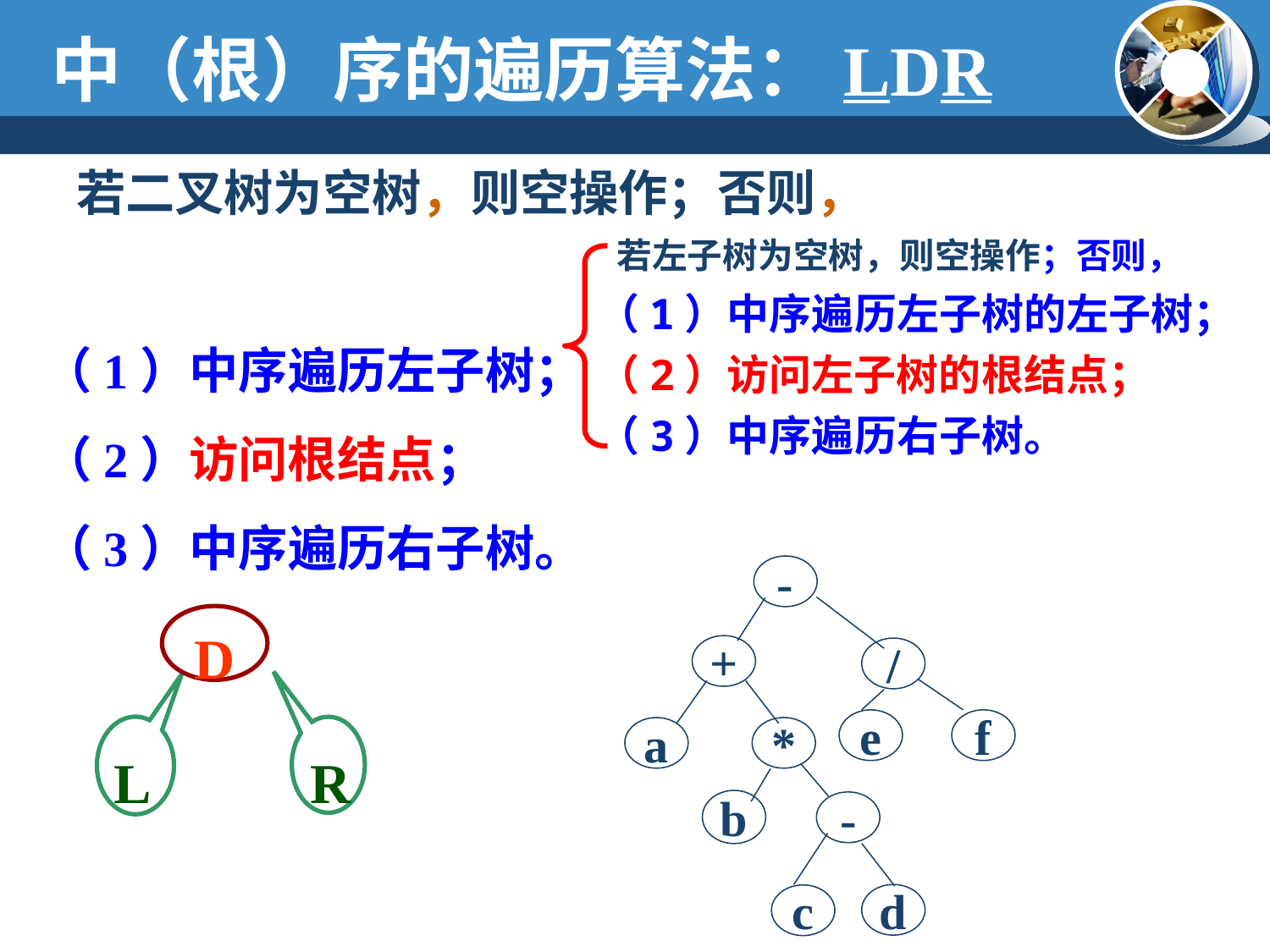

中（根）序的遍历算法：LDR
  若二叉树为空树，则空操作；否则，

（1）中序遍历左子树；
（2）访问根结点；
（3）中序遍历右子树。
 若左子树为空树，则空操作；否则，
（1）中序遍历左子树的左子树；
（2）访问左子树的根结点；
（3）中序遍历右子树。

-

+
/

e
f
a
*

b
-

d
c
D

L
R